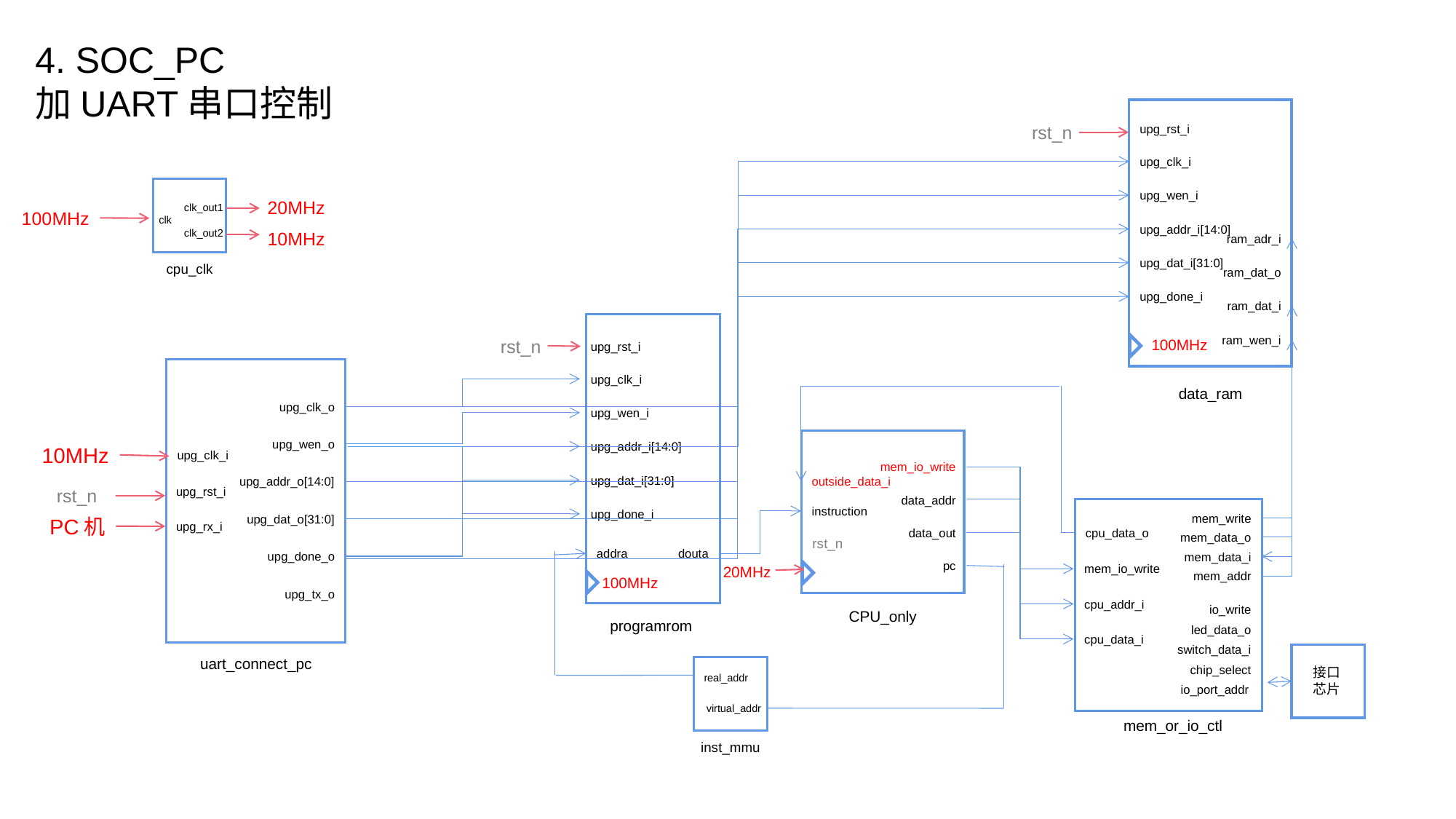

4. SOC_PC
加UART串口控制

rst_n
upg_rst_i
upg_clk_i

upg_wen_i
20MHz
clk_out1
100MHz
clk
upg_addr_i[14:0]
clk_out2
10MHz
ram_adr_i
upg_dat_i[31:0]
cpu_clk
ram_dat_o
upg_done_i
ram_dat_i

ram_wen_i
rst_n
100MHz
upg_rst_i

upg_clk_i
data_ram
upg_clk_o
upg_wen_i

upg_wen_o
upg_addr_i[14:0]
10MHz
upg_clk_i
mem_io_write
upg_dat_i[31:0]
outside_data_i
upg_addr_o[14:0]
upg_rst_i
rst_n
data_addr
instruction

upg_done_i
mem_write
upg_dat_o[31:0]
PC机
upg_rx_i
data_out
cpu_data_o
mem_data_o
rst_n
addra
douta
upg_done_o
mem_data_i
pc
mem_io_write
20MHz
mem_addr

100MHz

upg_tx_o
cpu_addr_i
io_write
CPU_only
programrom
led_data_o
cpu_data_i
switch_data_i

uart_connect_pc
chip_select

接口芯片
real_addr
io_port_addr
virtual_addr
mem_or_io_ctl
inst_mmu